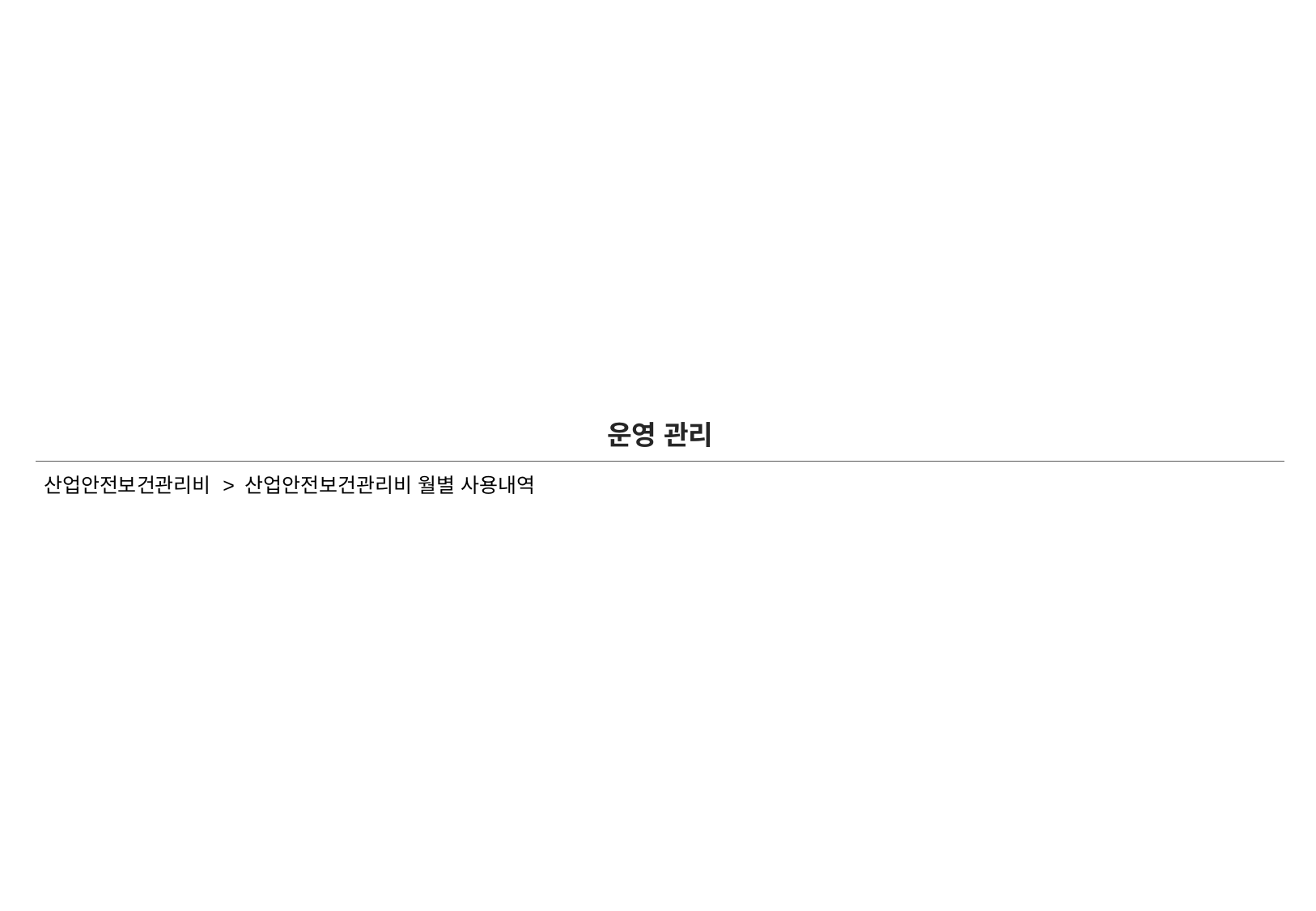

| 운영 관리 |
| --- |
| 산업안전보건관리비 > 산업안전보건관리비 월별 사용내역 |